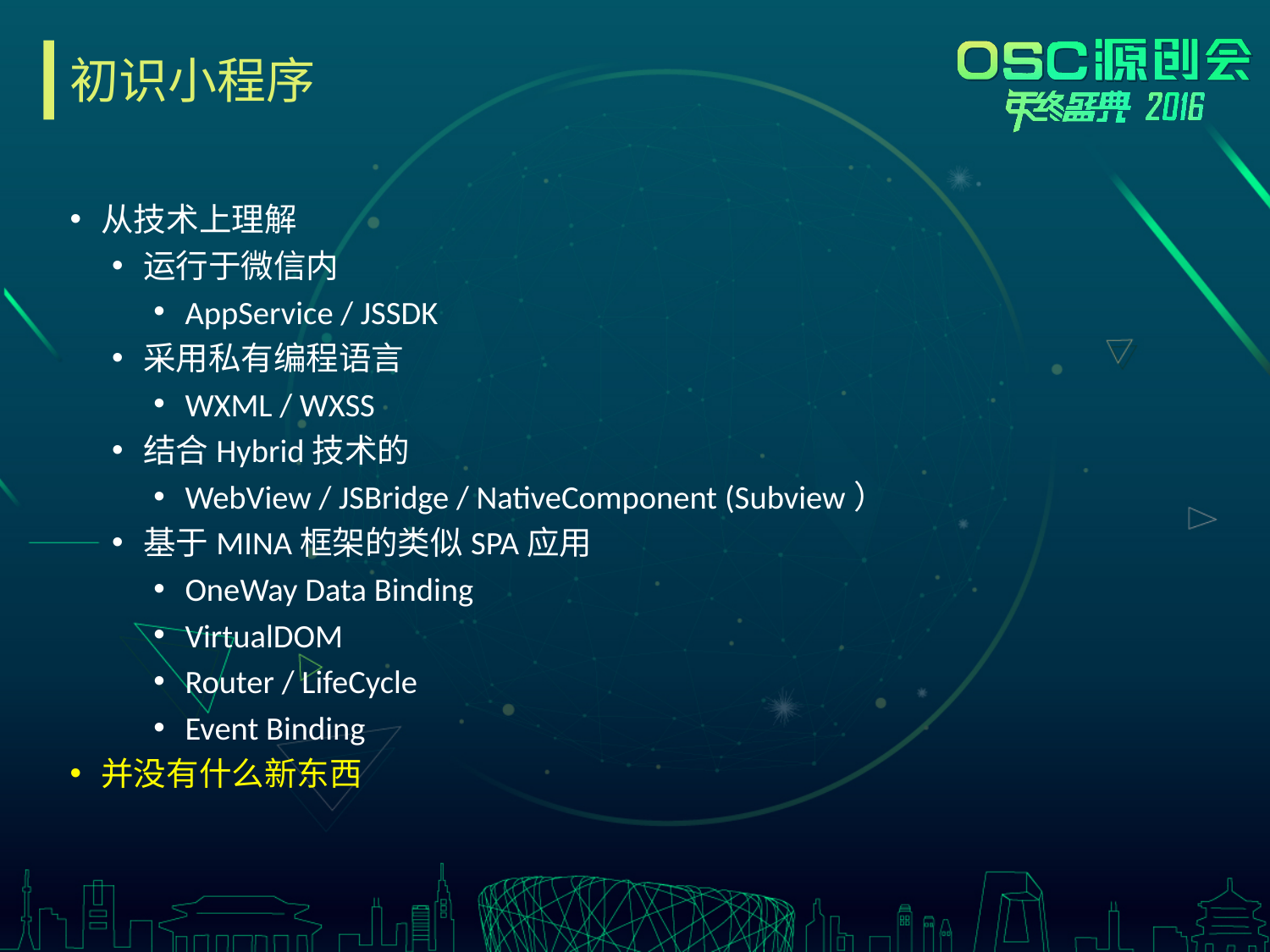

# 初识小程序
从技术上理解
运行于微信内
AppService / JSSDK
采用私有编程语言
WXML / WXSS
结合Hybrid技术的
WebView / JSBridge / NativeComponent (Subview）
基于MINA框架的类似SPA应用
OneWay Data Binding
VirtualDOM
Router / LifeCycle
Event Binding
并没有什么新东西